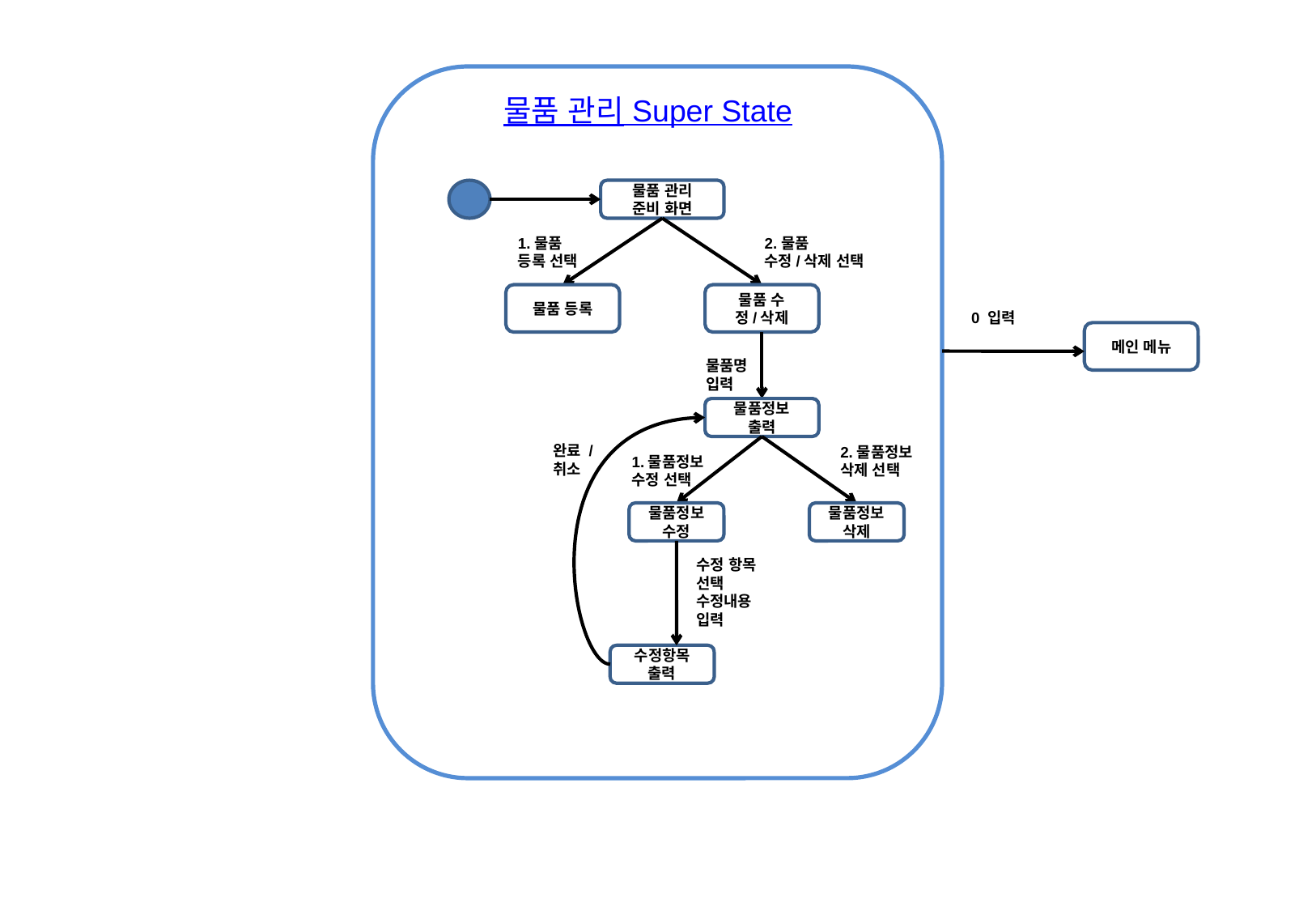

물품 관리 Super State

물품 관리
준비 화면
1.물품
등록 선택
2.물품
수정/삭제 선택
물품 등록
물품 수정/삭제
0 입력
메인 메뉴
물품명
입력
물품정보
출력
완료 /
취소
2.물품정보
삭제 선택
1.물품정보
수정 선택
물품정보수정
물품정보삭제
수정 항목
선택
수정내용
입력

수정항목 출력